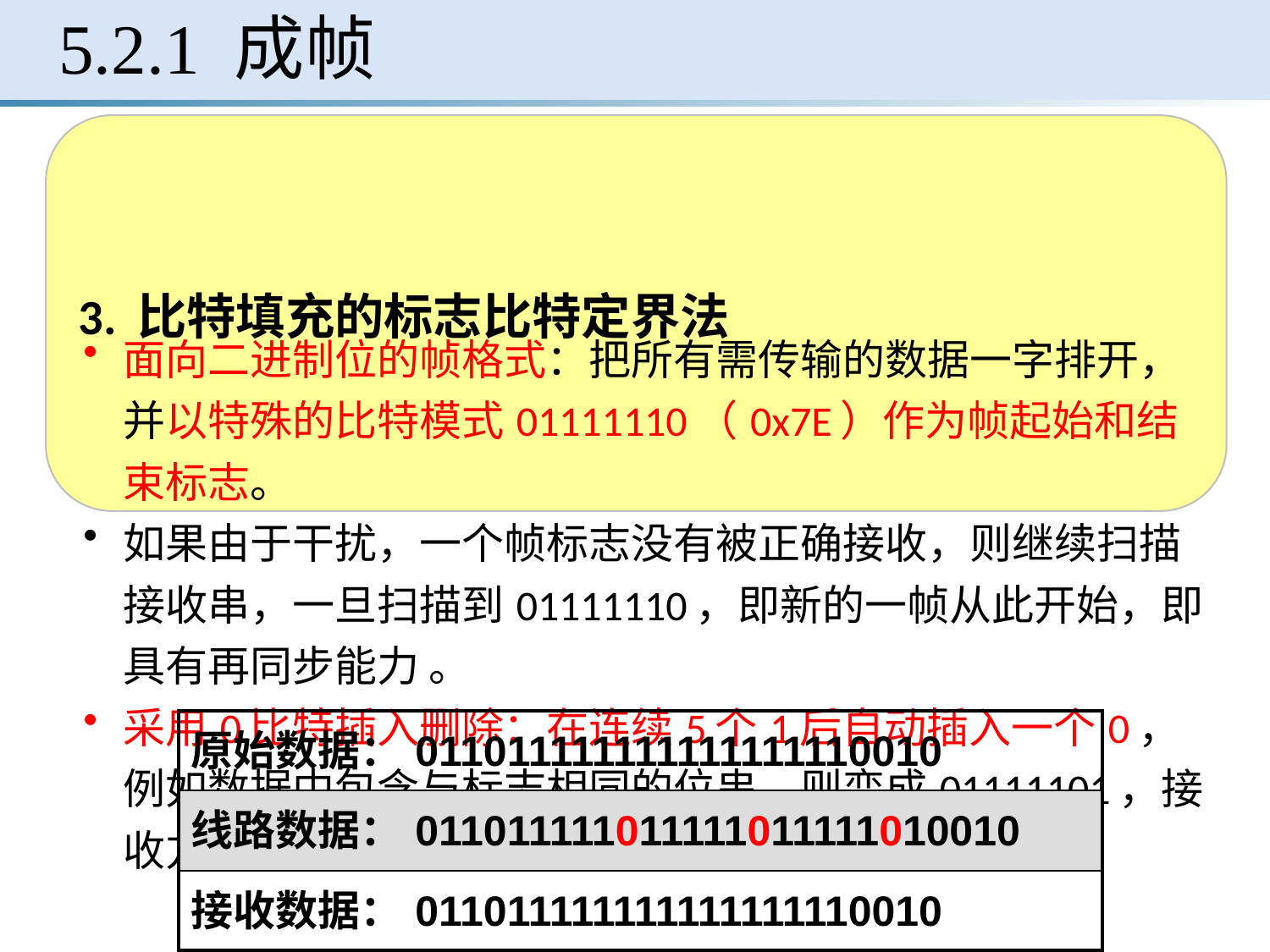

# 5.2.1 成帧
3. 比特填充的标志比特定界法
面向二进制位的帧格式：把所有需传输的数据一字排开，并以特殊的比特模式01111110（0x7E）作为帧起始和结束标志。
如果由于干扰，一个帧标志没有被正确接收，则继续扫描接收串，一旦扫描到01111110，即新的一帧从此开始，即具有再同步能力 。
| 原始数据：011011111111111111110010 |
| --- |
| 线路数据：011011111011111011111010010 |
| 接收数据：011011111111111111110010 |